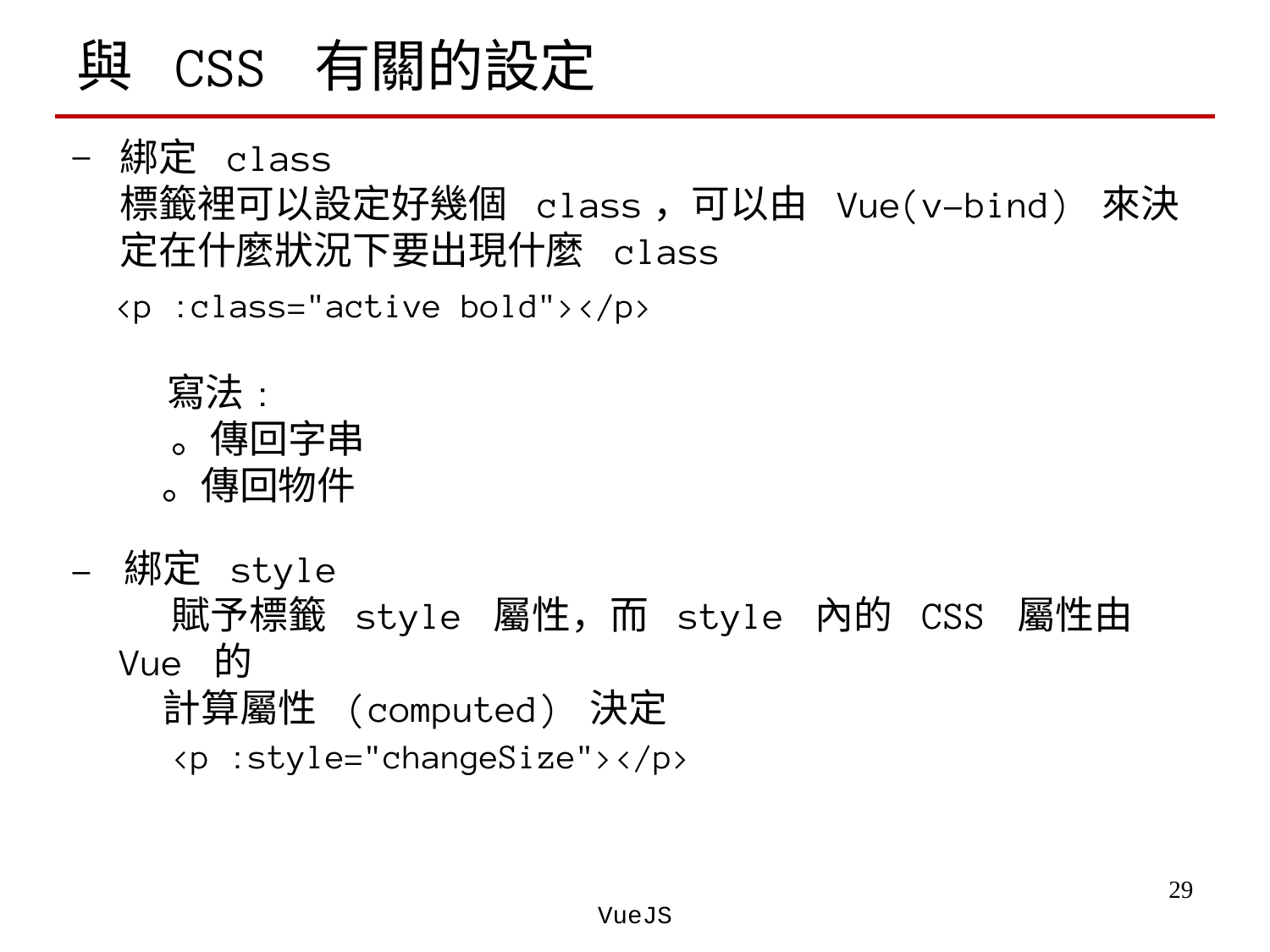

# 與 CSS 有關的設定
綁定 class
標籤裡可以設定好幾個 class，可以由 Vue(v-bind) 來決定在什麼狀況下要出現什麼 class
  <p :class="active bold"></p>
  寫法:
  。傳回字串
  。傳回物件
- 綁定 style
  賦予標籤 style 屬性，而 style 內的 CSS 屬性由 Vue 的
  計算屬性 (computed) 決定
  <p :style="changeSize"></p>

29
VueJS